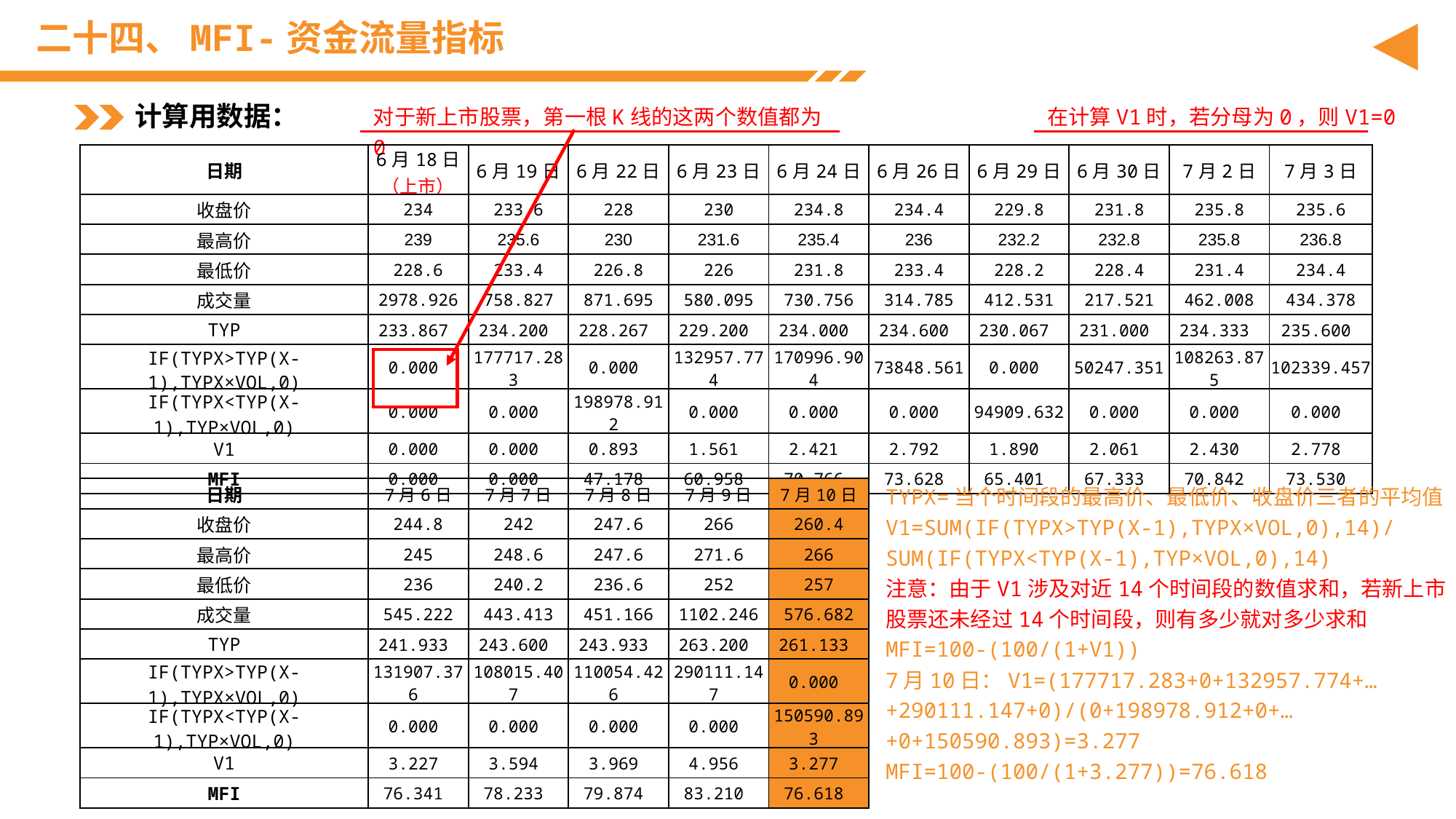

# 二十四、MFI-资金流量指标

计算用数据：
对于新上市股票，第一根K线的这两个数值都为0
在计算V1时，若分母为0，则V1=0

| 日期 | 6月18日 （上市） | 6月19日 | 6月22日 | 6月23日 | 6月24日 | 6月26日 | 6月29日 | 6月30日 | 7月2日 | 7月3日 |
| --- | --- | --- | --- | --- | --- | --- | --- | --- | --- | --- |
| 收盘价 | 234 | 233.6 | 228 | 230 | 234.8 | 234.4 | 229.8 | 231.8 | 235.8 | 235.6 |
| 最高价 | 239 | 235.6 | 230 | 231.6 | 235.4 | 236 | 232.2 | 232.8 | 235.8 | 236.8 |
| 最低价 | 228.6 | 233.4 | 226.8 | 226 | 231.8 | 233.4 | 228.2 | 228.4 | 231.4 | 234.4 |
| 成交量 | 2978.926 | 758.827 | 871.695 | 580.095 | 730.756 | 314.785 | 412.531 | 217.521 | 462.008 | 434.378 |
| TYP | 233.867 | 234.200 | 228.267 | 229.200 | 234.000 | 234.600 | 230.067 | 231.000 | 234.333 | 235.600 |
| IF(TYPX>TYP(X-1),TYPX×VOL,0) | 0.000 | 177717.283 | 0.000 | 132957.774 | 170996.904 | 73848.561 | 0.000 | 50247.351 | 108263.875 | 102339.457 |
| IF(TYPX<TYP(X-1),TYP×VOL,0) | 0.000 | 0.000 | 198978.912 | 0.000 | 0.000 | 0.000 | 94909.632 | 0.000 | 0.000 | 0.000 |
| V1 | 0.000 | 0.000 | 0.893 | 1.561 | 2.421 | 2.792 | 1.890 | 2.061 | 2.430 | 2.778 |
| MFI | 0.000 | 0.000 | 47.178 | 60.958 | 70.766 | 73.628 | 65.401 | 67.333 | 70.842 | 73.530 |

| 日期 | 7月6日 | 7月7日 | 7月8日 | 7月9日 | 7月10日 |
| --- | --- | --- | --- | --- | --- |
| 收盘价 | 244.8 | 242 | 247.6 | 266 | 260.4 |
| 最高价 | 245 | 248.6 | 247.6 | 271.6 | 266 |
| 最低价 | 236 | 240.2 | 236.6 | 252 | 257 |
| 成交量 | 545.222 | 443.413 | 451.166 | 1102.246 | 576.682 |
| TYP | 241.933 | 243.600 | 243.933 | 263.200 | 261.133 |
| IF(TYPX>TYP(X-1),TYPX×VOL,0) | 131907.376 | 108015.407 | 110054.426 | 290111.147 | 0.000 |
| IF(TYPX<TYP(X-1),TYP×VOL,0) | 0.000 | 0.000 | 0.000 | 0.000 | 150590.893 |
| V1 | 3.227 | 3.594 | 3.969 | 4.956 | 3.277 |
| MFI | 76.341 | 78.233 | 79.874 | 83.210 | 76.618 |
TYPX=当个时间段的最高价、最低价、收盘价三者的平均值
V1=SUM(IF(TYPX>TYP(X-1),TYPX×VOL,0),14)/ SUM(IF(TYPX<TYP(X-1),TYP×VOL,0),14)
注意：由于V1涉及对近14个时间段的数值求和，若新上市股票还未经过14个时间段，则有多少就对多少求和
MFI=100-(100/(1+V1))
7月10日：V1=(177717.283+0+132957.774+…+290111.147+0)/(0+198978.912+0+…+0+150590.893)=3.277
MFI=100-(100/(1+3.277))=76.618